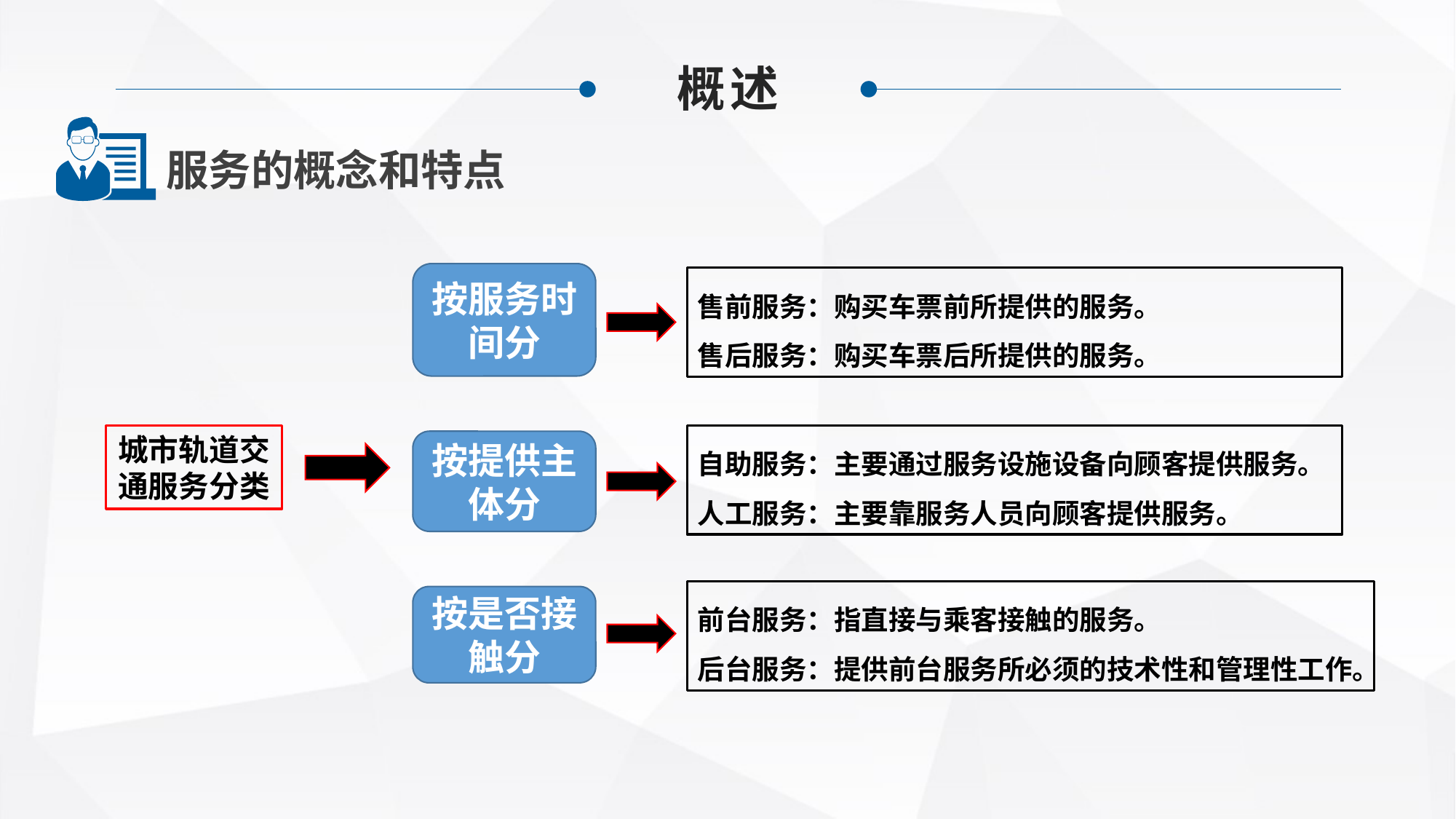

概述

服务的概念和特点
按服务时间分
售前服务：购买车票前所提供的服务。
售后服务：购买车票后所提供的服务。

城市轨道交通服务分类
自助服务：主要通过服务设施设备向顾客提供服务。
人工服务：主要靠服务人员向顾客提供服务。
按提供主体分

前台服务：指直接与乘客接触的服务。
后台服务：提供前台服务所必须的技术性和管理性工作。
按是否接触分